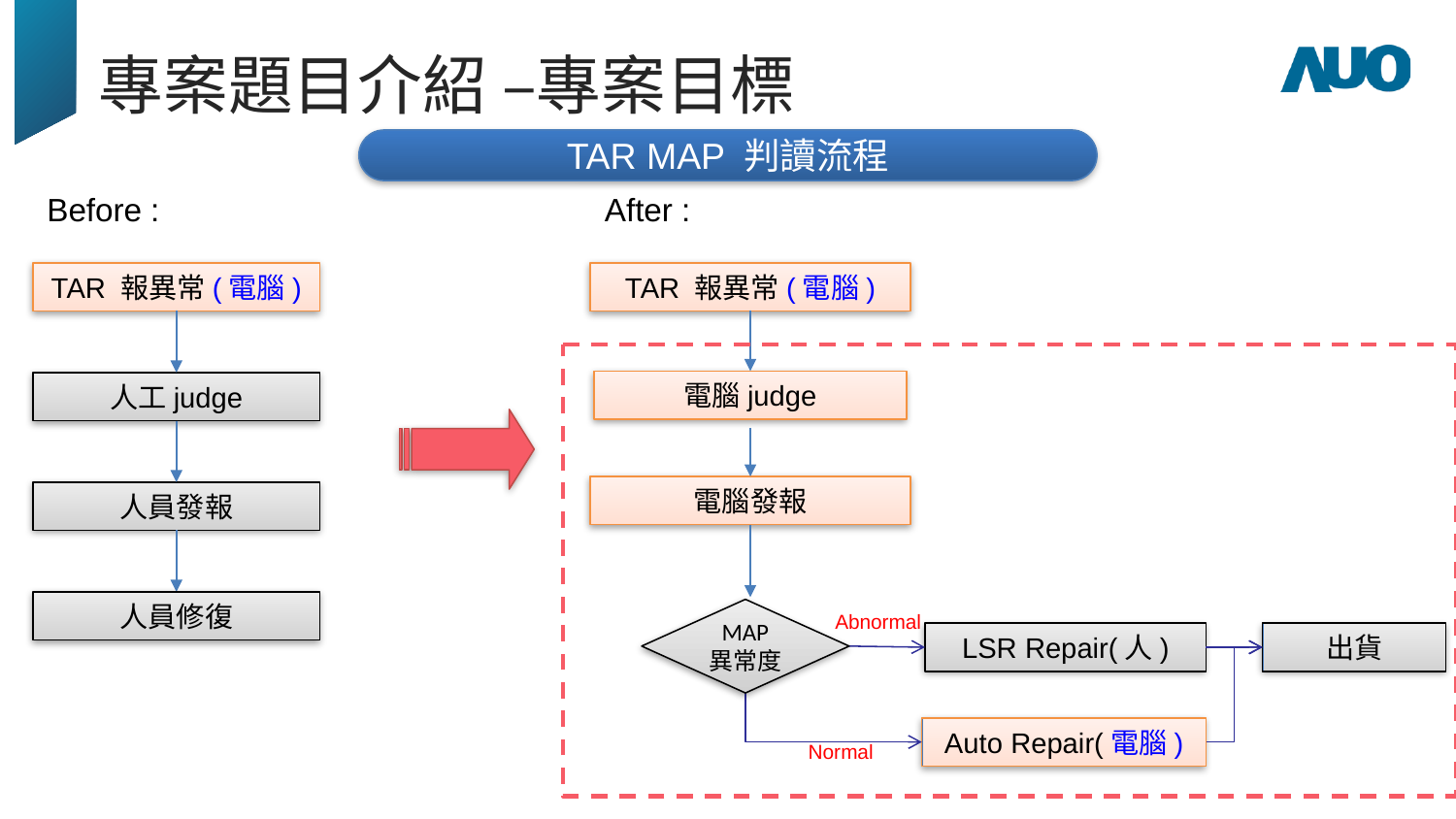

# 專案題目介紹 –專案目標
TAR MAP 判讀流程
After :
Before :
TAR 報異常(電腦)
TAR 報異常(電腦)

電腦judge
人工judge

電腦發報
人員發報
人員修復
MAP
異常度
Abnormal
LSR Repair(人)
出貨
Auto Repair(電腦)
Normal